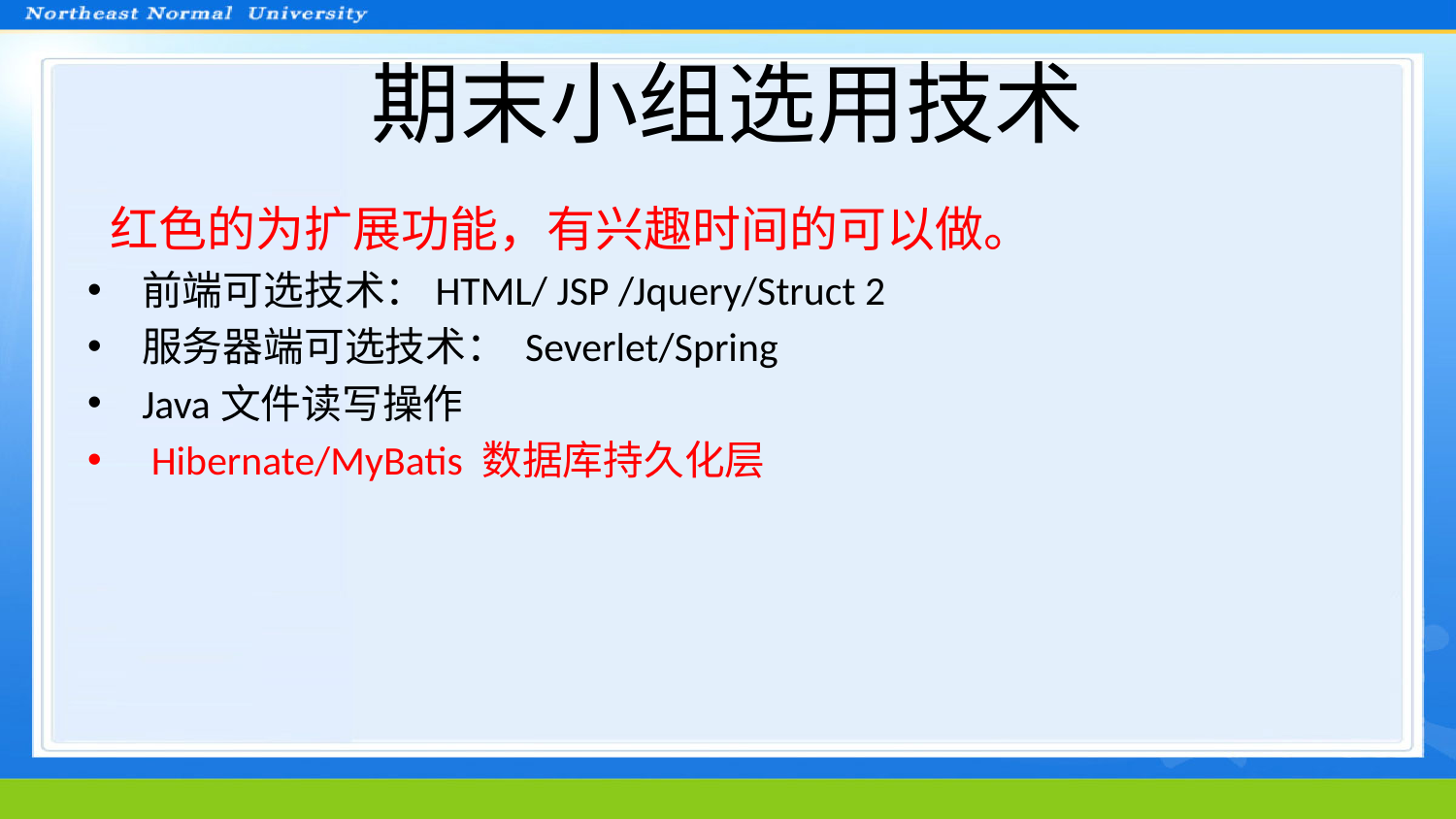

# 期末小组选用技术
 红色的为扩展功能，有兴趣时间的可以做。
前端可选技术：HTML/ JSP /Jquery/Struct 2
服务器端可选技术： Severlet/Spring
Java文件读写操作
 Hibernate/MyBatis 数据库持久化层